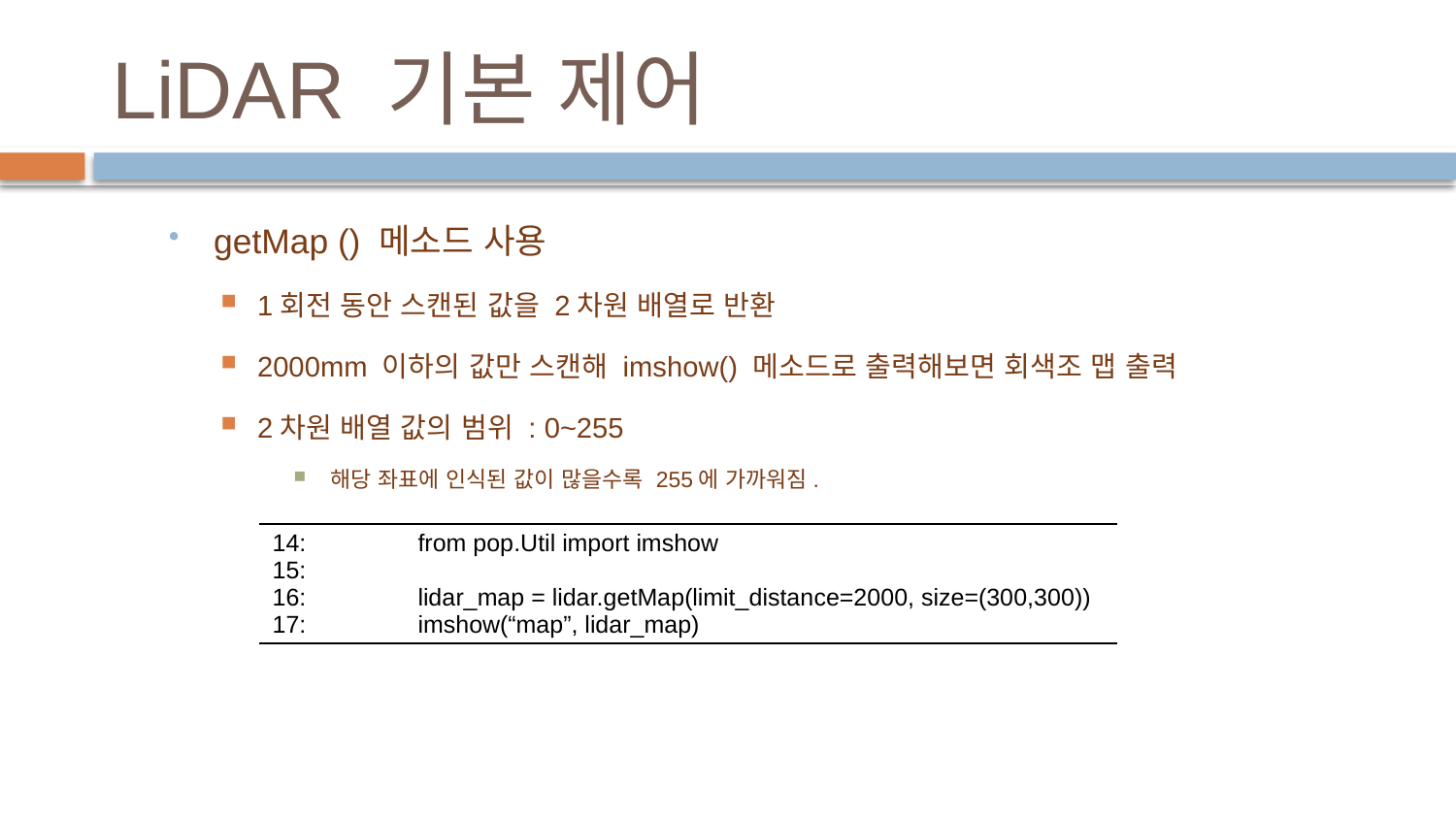

# LiDAR 기본 제어
getMap () 메소드 사용
1회전 동안 스캔된 값을 2차원 배열로 반환
2000mm 이하의 값만 스캔해 imshow() 메소드로 출력해보면 회색조 맵 출력
2차원 배열 값의 범위 : 0~255
해당 좌표에 인식된 값이 많을수록 255에 가까워짐.
| 14: from pop.Util import imshow 15: 16: lidar\_map = lidar.getMap(limit\_distance=2000, size=(300,300)) 17: imshow(“map”, lidar\_map) |
| --- |